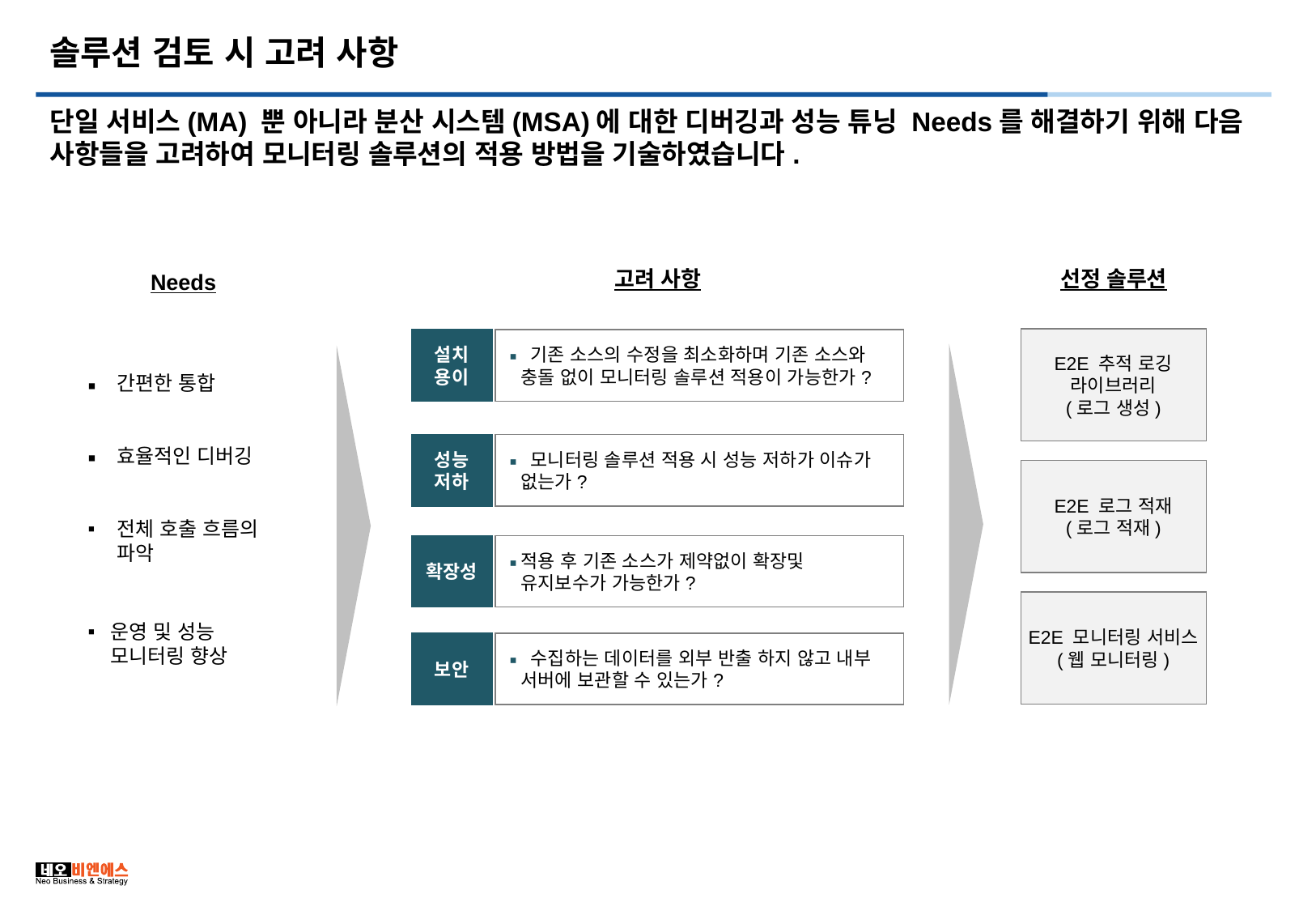

# 솔루션 검토 시 고려 사항
단일 서비스(MA) 뿐 아니라 분산 시스템(MSA)에 대한 디버깅과 성능 튜닝 Needs를 해결하기 위해 다음 사항들을 고려하여 모니터링 솔루션의 적용 방법을 기술하였습니다.
고려 사항
선정 솔루션
Needs
E2E 추적 로깅 라이브러리
(로그 생성)
설치 용이
 기존 소스의 수정을 최소화하며 기존 소스와 충돌 없이 모니터링 솔루션 적용이 가능한가?

간편한 통합

효율적인 디버깅

전체 호출 흐름의 파악

운영 및 성능 모니터링 향상

성능 저하
 모니터링 솔루션 적용 시 성능 저하가 이슈가 없는가?
E2E 로그 적재
(로그 적재)
확장성
적용 후 기존 소스가 제약없이 확장및 유지보수가 가능한가?
E2E 모니터링 서비스
(웹 모니터링)
보안
 수집하는 데이터를 외부 반출 하지 않고 내부 서버에 보관할 수 있는가?